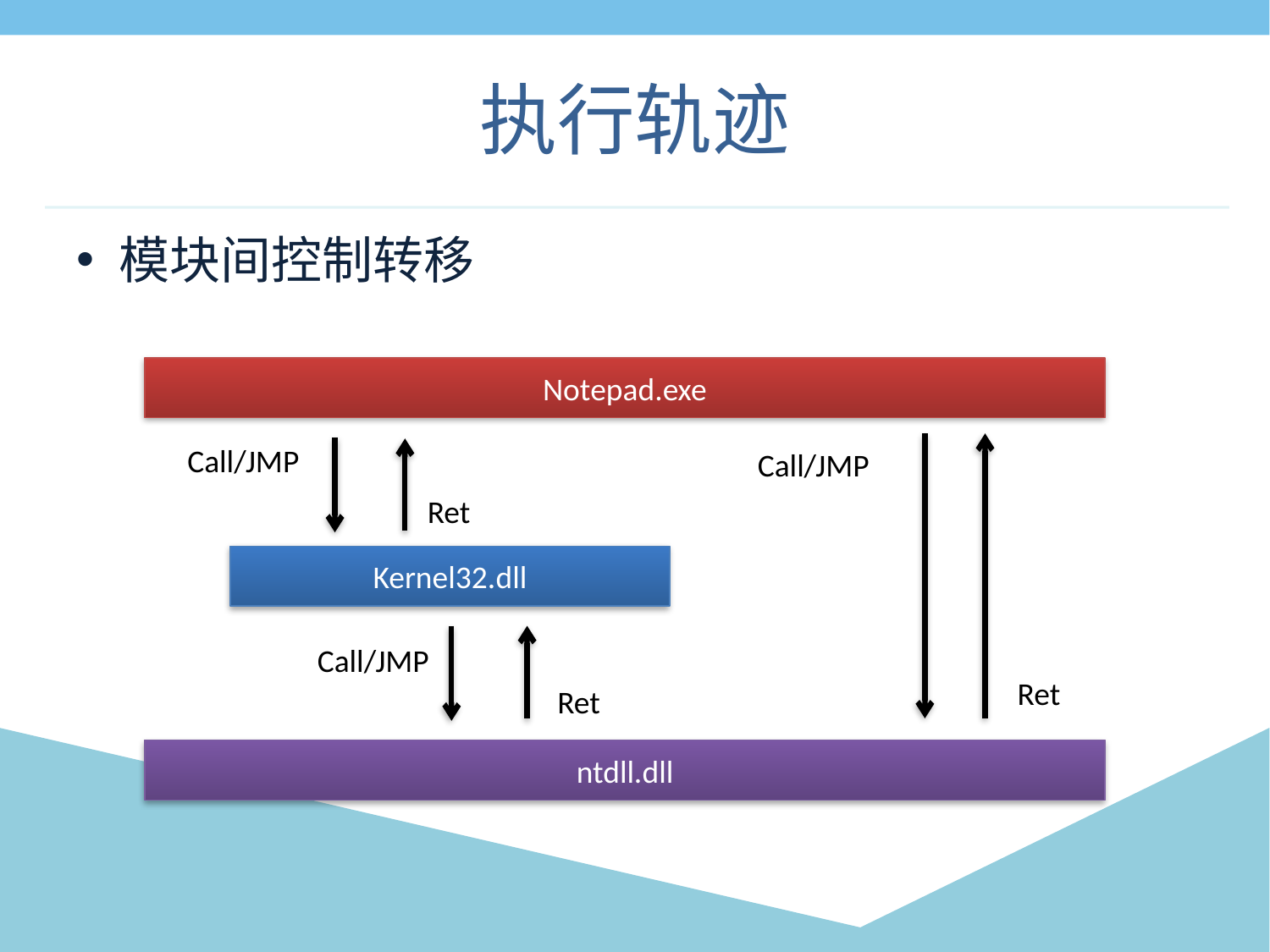

# 执行轨迹
模块间控制转移

Notepad.exe
Call/JMP
Call/JMP
Ret
Kernel32.dll
Call/JMP
Ret
Ret
ntdll.dll